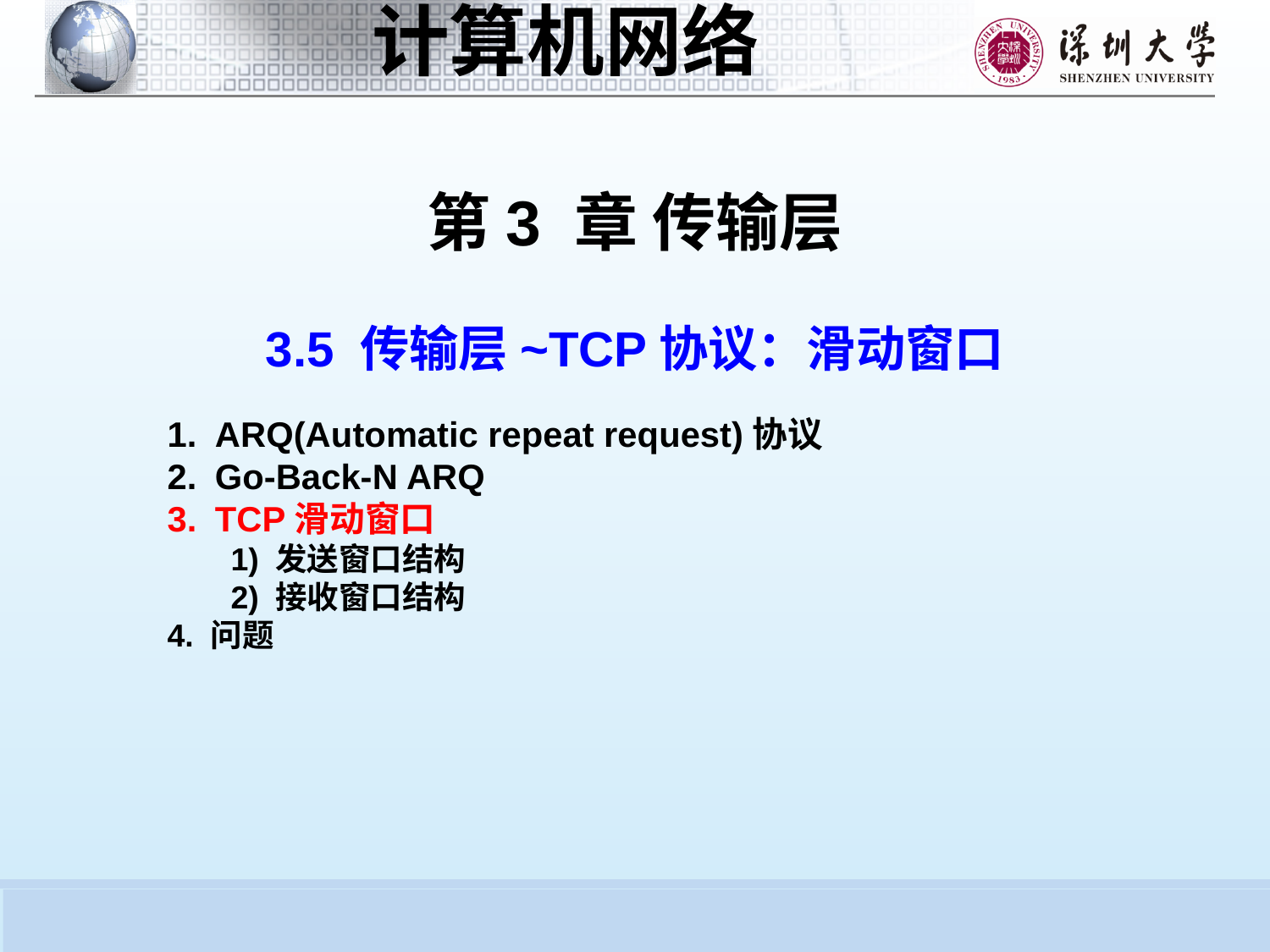

第3 章 传输层

3.5 传输层~TCP协议：滑动窗口
ARQ(Automatic repeat request)协议
Go-Back-N ARQ
TCP滑动窗口
1) 发送窗口结构
2) 接收窗口结构
4. 问题